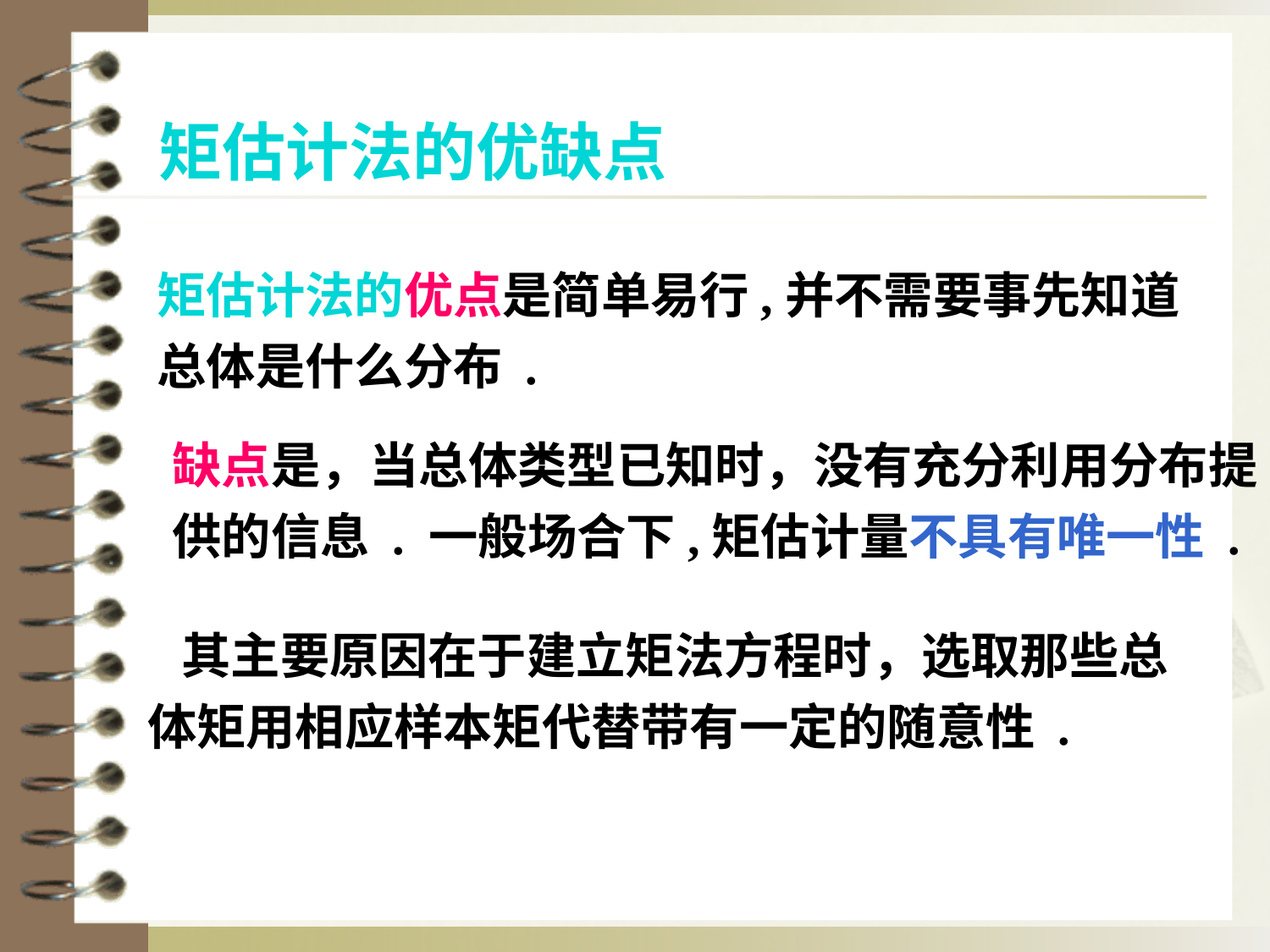

矩估计法的优缺点
矩估计法的优点是简单易行,并不需要事先知道总体是什么分布 .
缺点是，当总体类型已知时，没有充分利用分布提供的信息 . 一般场合下,矩估计量不具有唯一性 .
  其主要原因在于建立矩法方程时，选取那些总体矩用相应样本矩代替带有一定的随意性 .